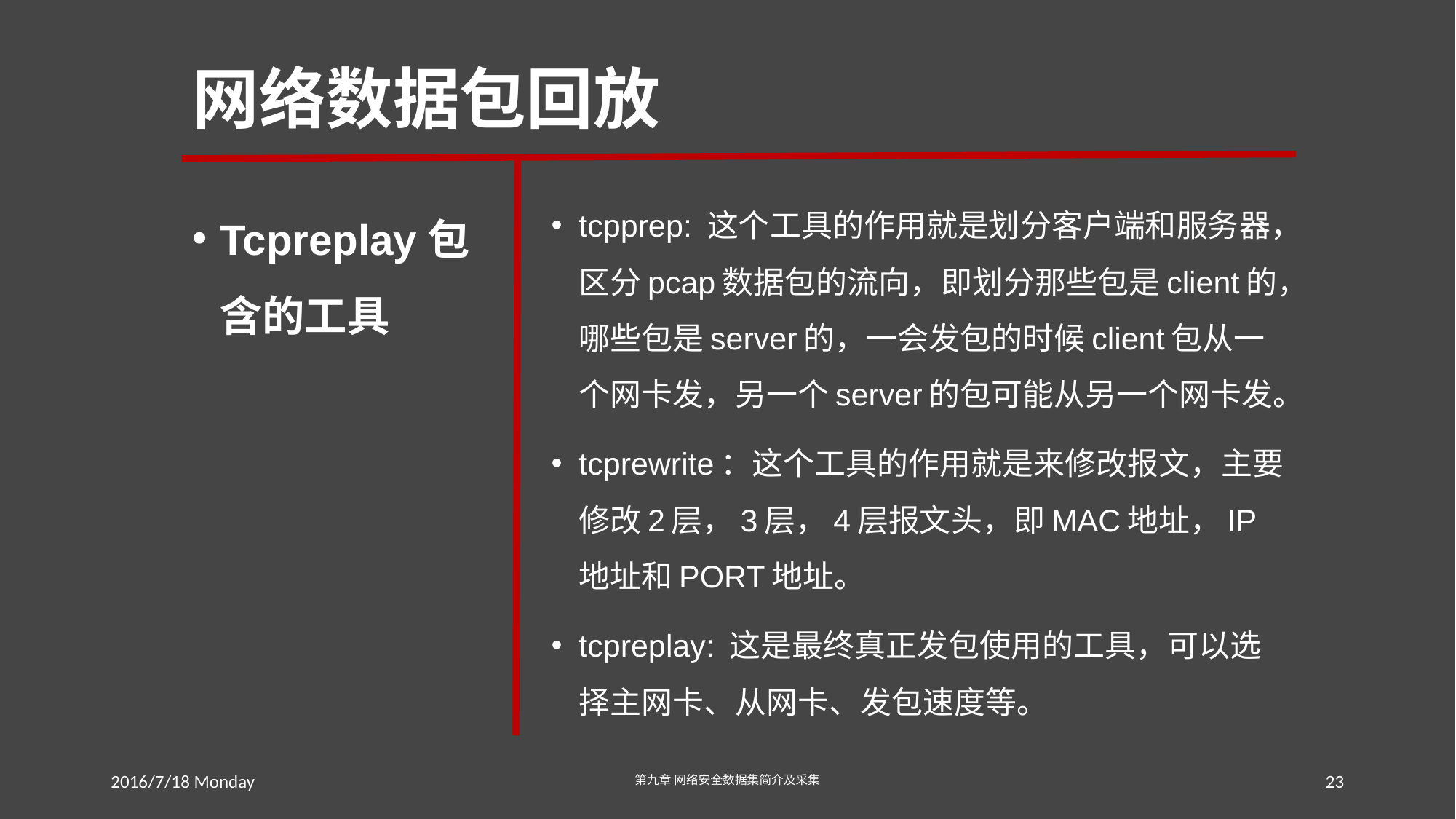

# 网络数据包回放
Tcpreplay包含的工具
tcpprep: 这个工具的作用就是划分客户端和服务器，区分pcap数据包的流向，即划分那些包是client的，哪些包是server的，一会发包的时候client包从一个网卡发，另一个server的包可能从另一个网卡发。
tcprewrite：这个工具的作用就是来修改报文，主要修改2层，3层，4层报文头，即MAC地址，IP地址和PORT地址。
tcpreplay: 这是最终真正发包使用的工具，可以选择主网卡、从网卡、发包速度等。
2016/7/18 Monday
第九章 网络安全数据集简介及采集
23